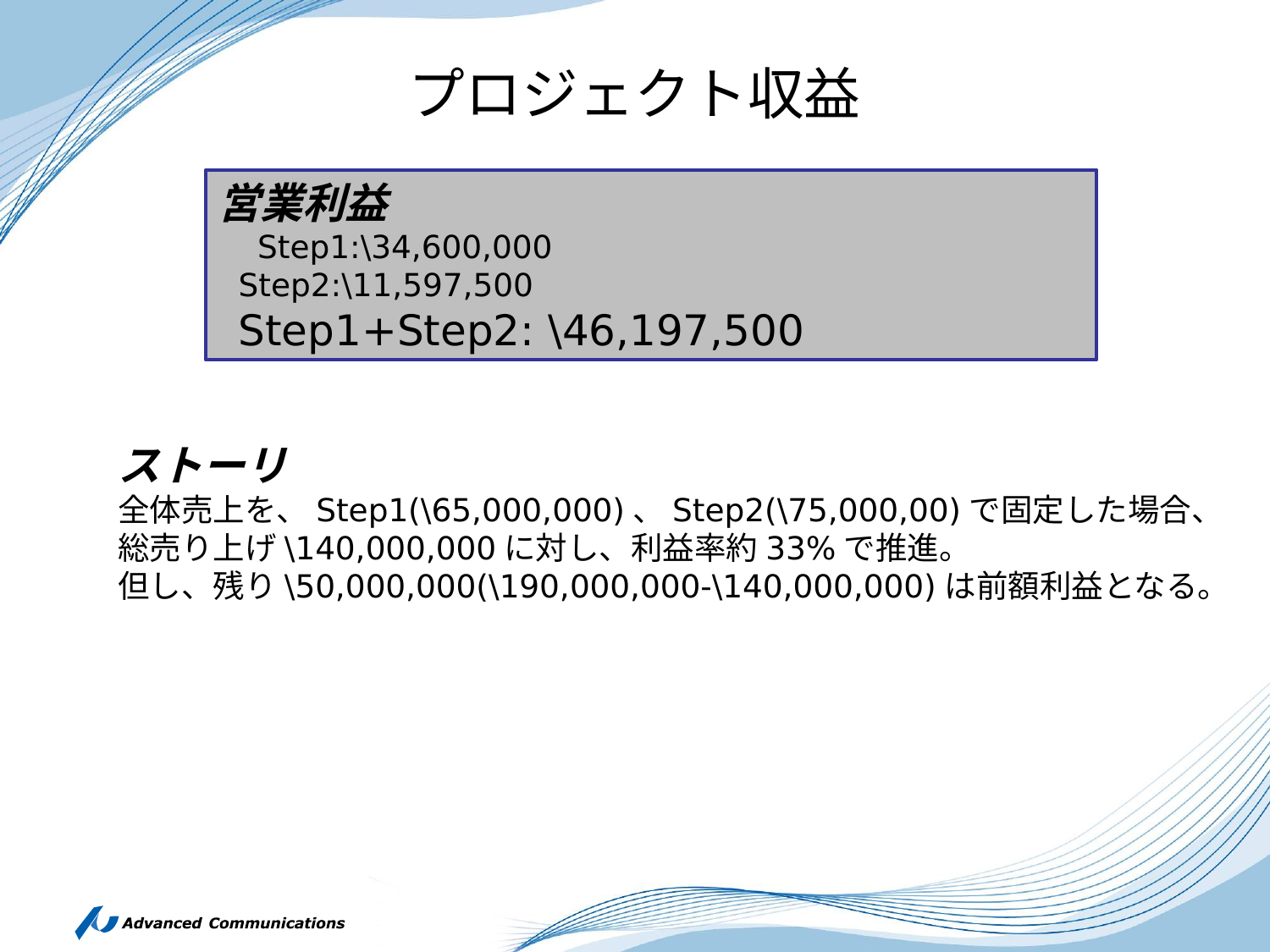

# プロジェクト収益
営業利益
　Step1:\34,600,000
  Step2:\11,597,500
  Step1+Step2: \46,197,500
ストーリ
全体売上を、Step1(\65,000,000)、Step2(\75,000,00)で固定した場合、総売り上げ\140,000,000に対し、利益率約33%で推進。
但し、残り\50,000,000(\190,000,000-\140,000,000)は前額利益となる。